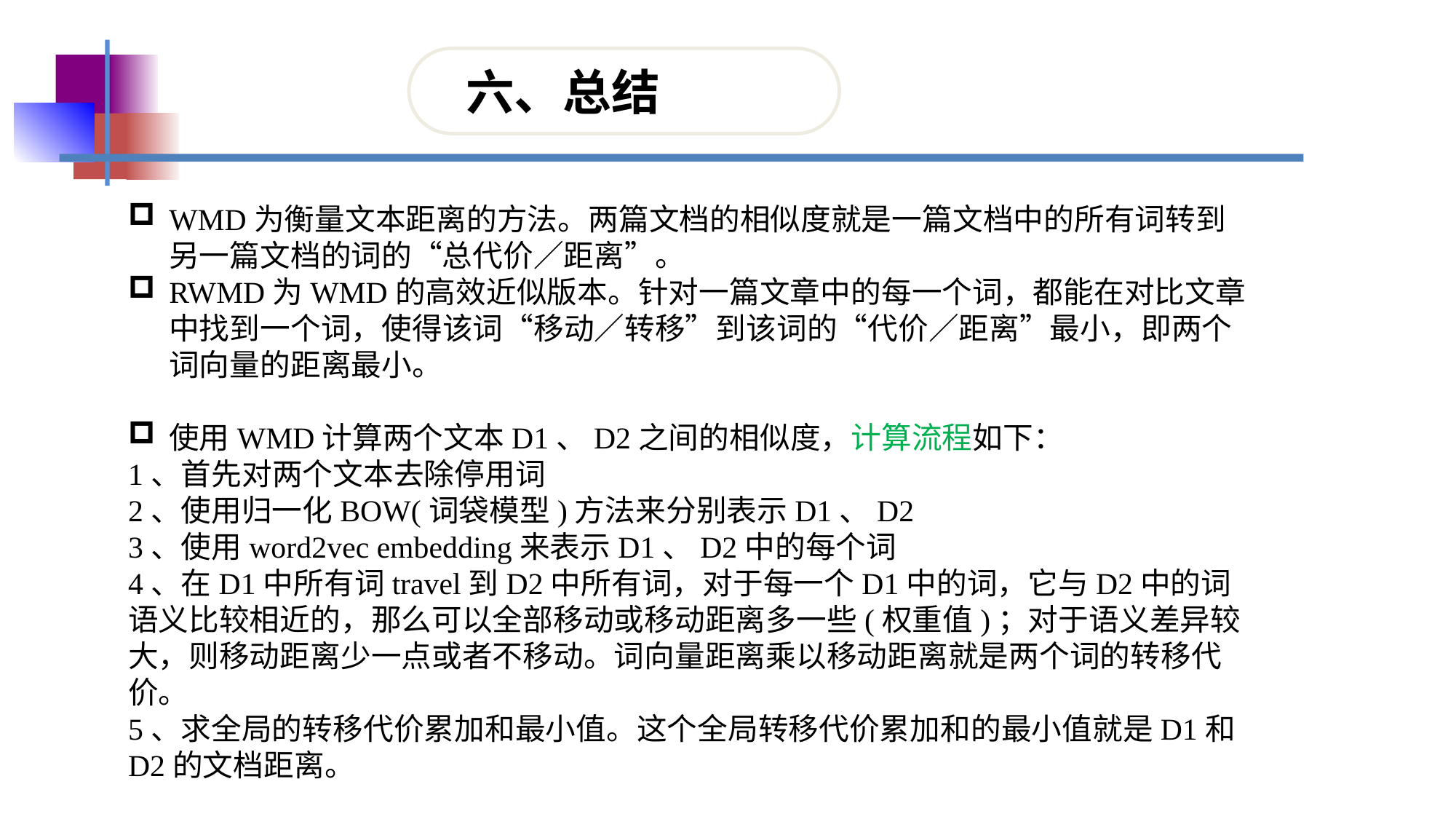

六、总结
WMD为衡量文本距离的方法。两篇文档的相似度就是一篇文档中的所有词转到另一篇文档的词的“总代价／距离”。
RWMD为WMD的高效近似版本。针对一篇文章中的每一个词，都能在对比文章中找到一个词，使得该词“移动／转移”到该词的“代价／距离”最小，即两个词向量的距离最小。

使用WMD计算两个文本D1、D2之间的相似度，计算流程如下：
1、首先对两个文本去除停用词
2、使用归一化BOW(词袋模型)方法来分别表示D1、D2
3、使用word2vec embedding来表示D1、D2中的每个词
4、在D1中所有词travel到D2中所有词，对于每一个D1中的词，它与D2中的词语义比较相近的，那么可以全部移动或移动距离多一些(权重值)；对于语义差异较大，则移动距离少一点或者不移动。词向量距离乘以移动距离就是两个词的转移代价。
5、求全局的转移代价累加和最小值。这个全局转移代价累加和的最小值就是D1和D2的文档距离。